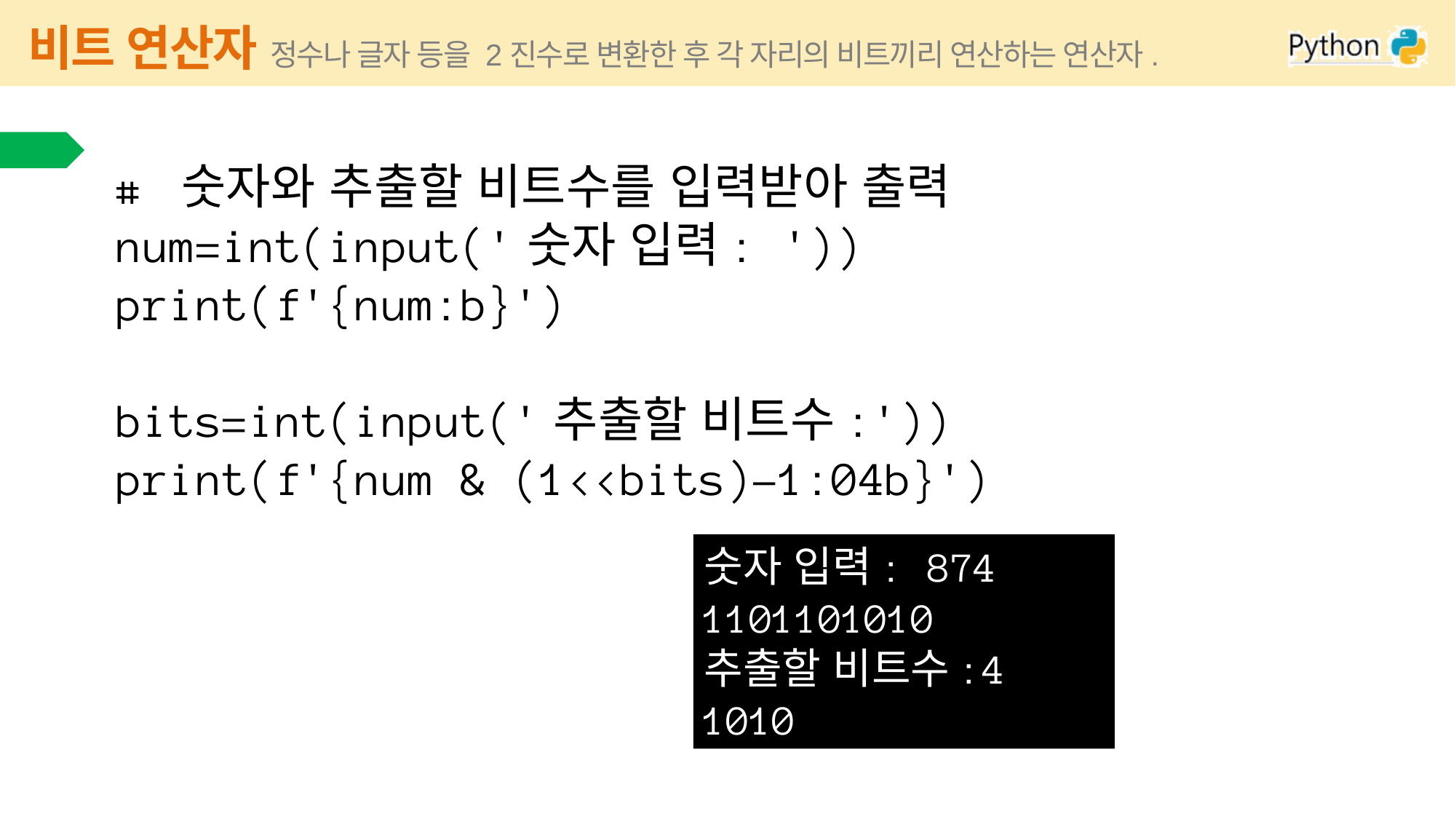

# 비트 연산자 정수나 글자 등을 2진수로 변환한 후 각 자리의 비트끼리 연산하는 연산자.
코드
# 숫자와 추출할 비트수를 입력받아 출력
num=int(input('숫자 입력: '))
print(f'{num:b}')

bits=int(input('추출할 비트수:'))
print(f'{num & (1<<bits)-1:04b}')
숫자 입력: 874
1101101010
추출할 비트수:4
1010